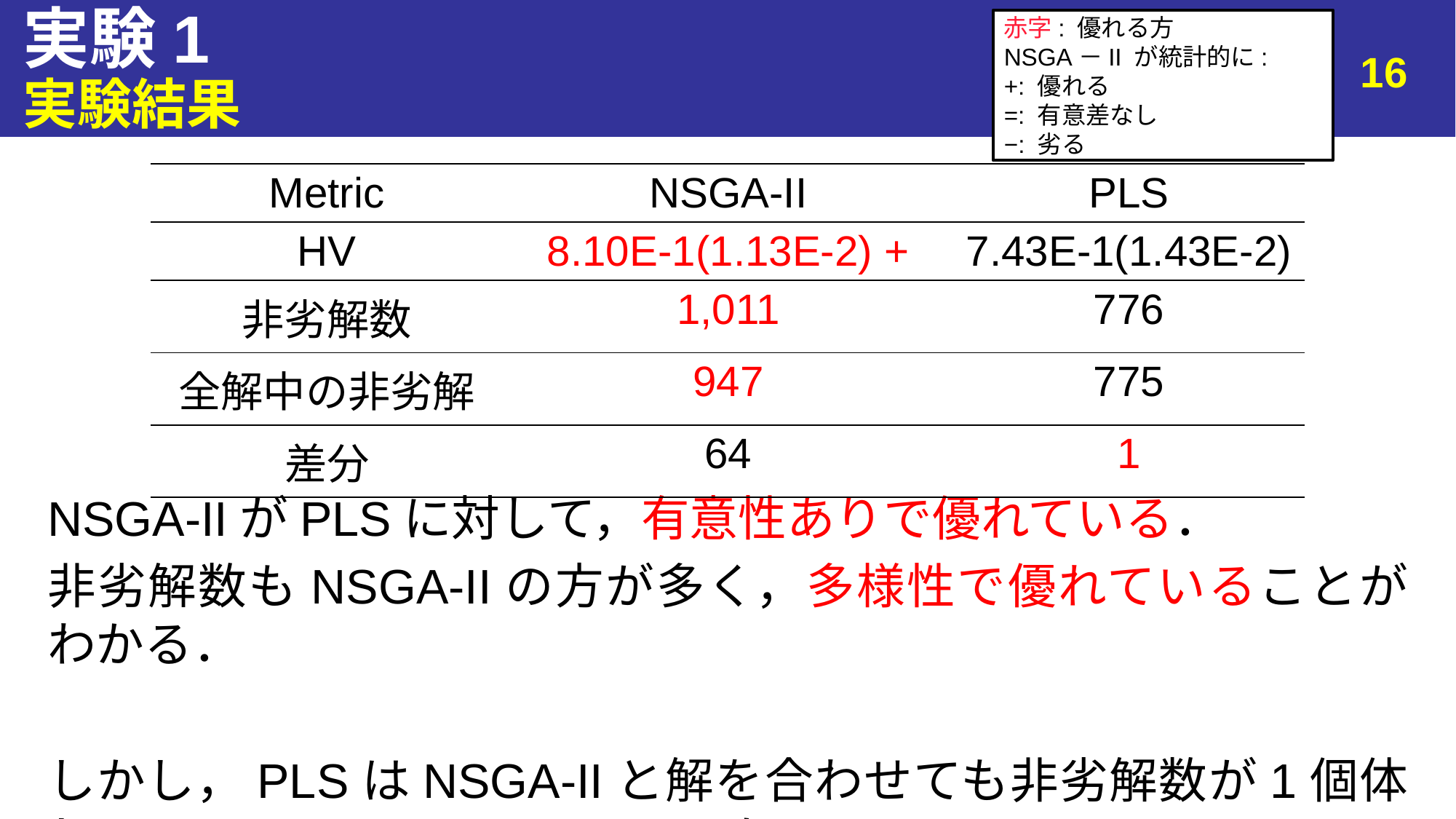

# 実験1
赤字: 優れる方
NSGA－II が統計的に:
+: 優れる
=: 有意差なし
−: 劣る
16
実験結果
| Metric | NSGA-II | PLS |
| --- | --- | --- |
| HV | 8.10E-1(1.13E-2) + | 7.43E-1(1.43E-2) |
| 非劣解数 | 1,011 | 776 |
| 全解中の非劣解 | 947 | 775 |
| 差分 | 64 | 1 |
NSGA-IIがPLSに対して，有意性ありで優れている．
非劣解数もNSGA-IIの方が多く，多様性で優れていることがわかる．

しかし，PLSはNSGA-IIと解を合わせても非劣解数が1個体しか
変わらず，局所的には優れた解を得られると考えられる．